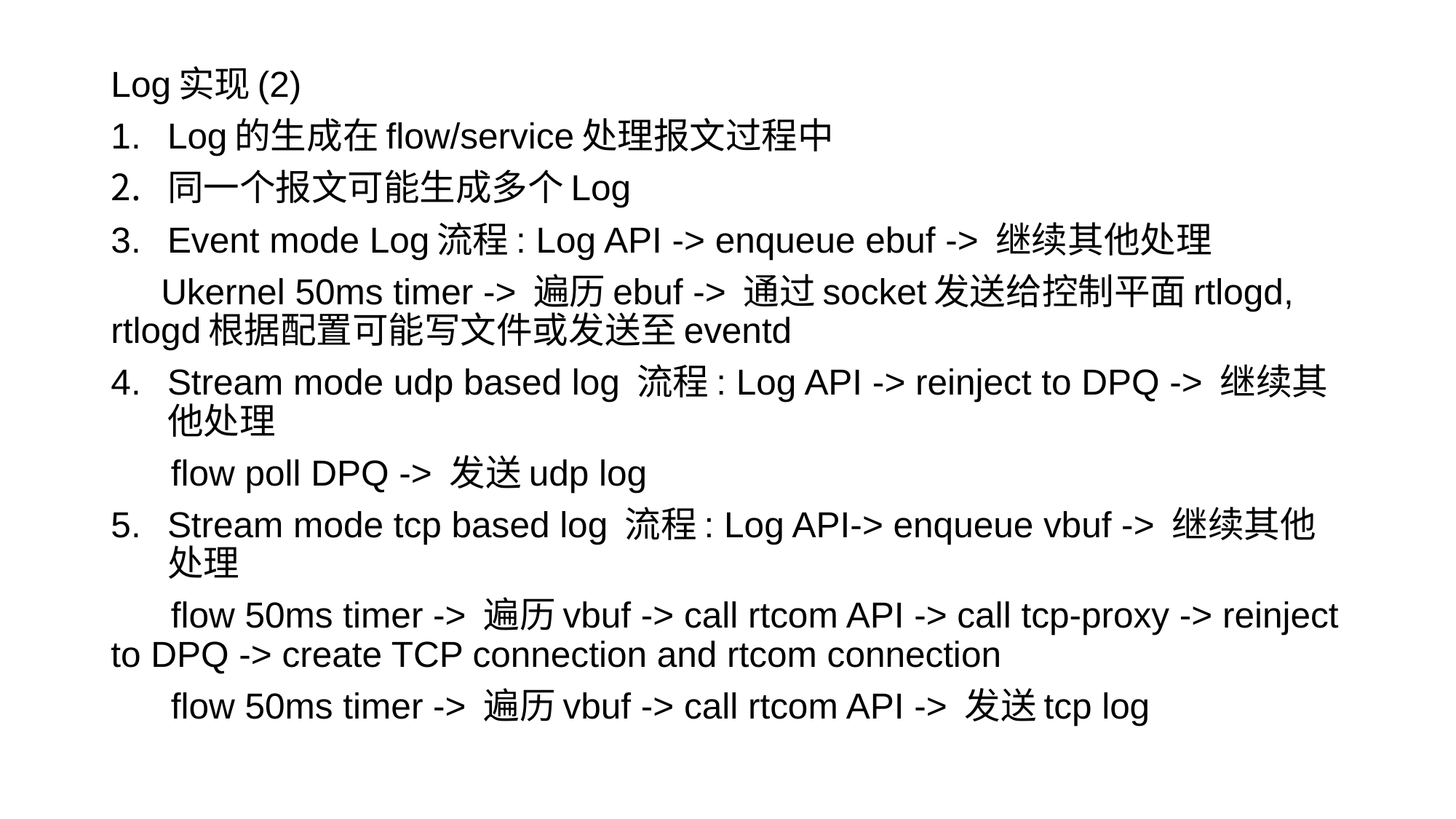

Log实现(2)
Log的生成在flow/service处理报文过程中
同一个报文可能生成多个Log
Event mode Log流程: Log API -> enqueue ebuf -> 继续其他处理
     Ukernel 50ms timer -> 遍历ebuf -> 通过socket发送给控制平面rtlogd, rtlogd根据配置可能写文件或发送至eventd
Stream mode udp based log 流程: Log API -> reinject to DPQ -> 继续其他处理
      flow poll DPQ -> 发送udp log
Stream mode tcp based log 流程: Log API-> enqueue vbuf -> 继续其他处理
      flow 50ms timer -> 遍历vbuf -> call rtcom API -> call tcp-proxy -> reinject to DPQ -> create TCP connection and rtcom connection
      flow 50ms timer -> 遍历vbuf -> call rtcom API -> 发送tcp log